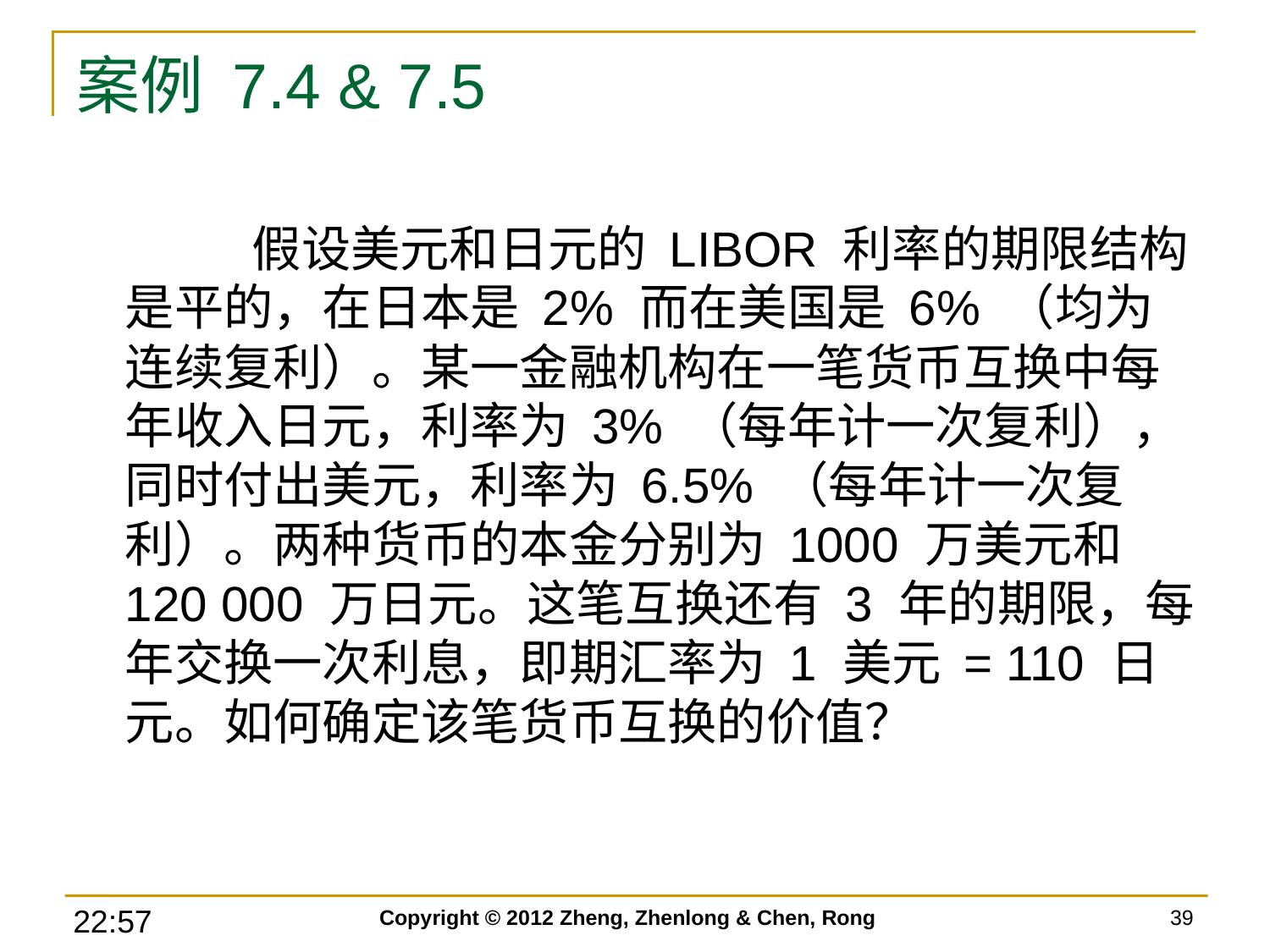

# 案例 7.4 & 7.5

		假设美元和日元的 LIBOR 利率的期限结构是平的，在日本是 2% 而在美国是 6% （均为连续复利）。某一金融机构在一笔货币互换中每年收入日元，利率为 3% （每年计一次复利），同时付出美元，利率为 6.5% （每年计一次复利）。两种货币的本金分别为 1000 万美元和 120 000 万日元。这笔互换还有 3 年的期限，每年交换一次利息，即期汇率为 1 美元 = 110 日元。如何确定该笔货币互换的价值？
Copyright © 2012 Zheng, Zhenlong & Chen, Rong
39